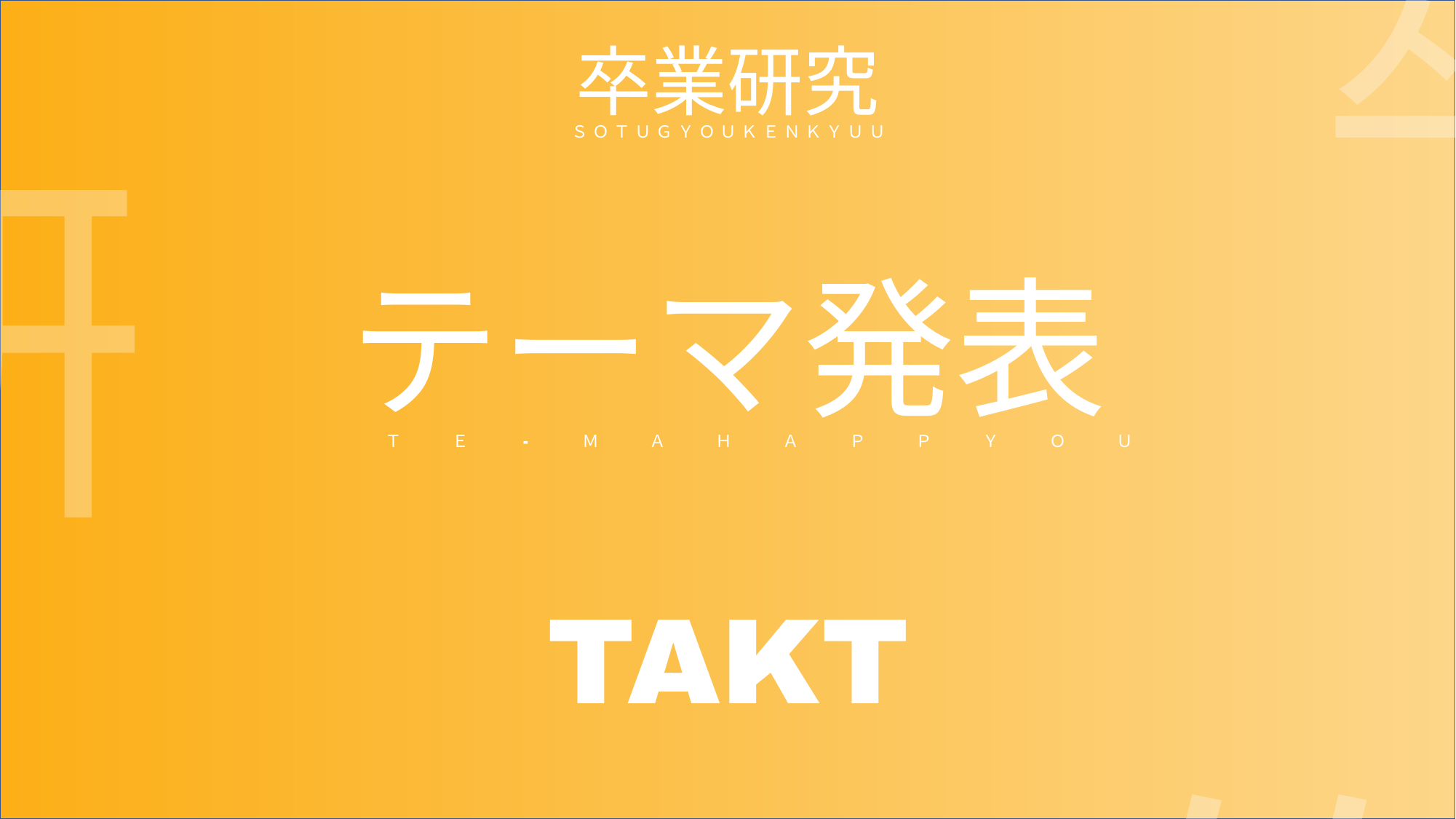

卒
# 卒業研究
ＳＯＴＵＧＹＯＵＫＥＮＫＹＵＵ
研
テーマ発表
ＴＥ-ＭＡＨＡＰＰＹＯＵ
TAKT
竹